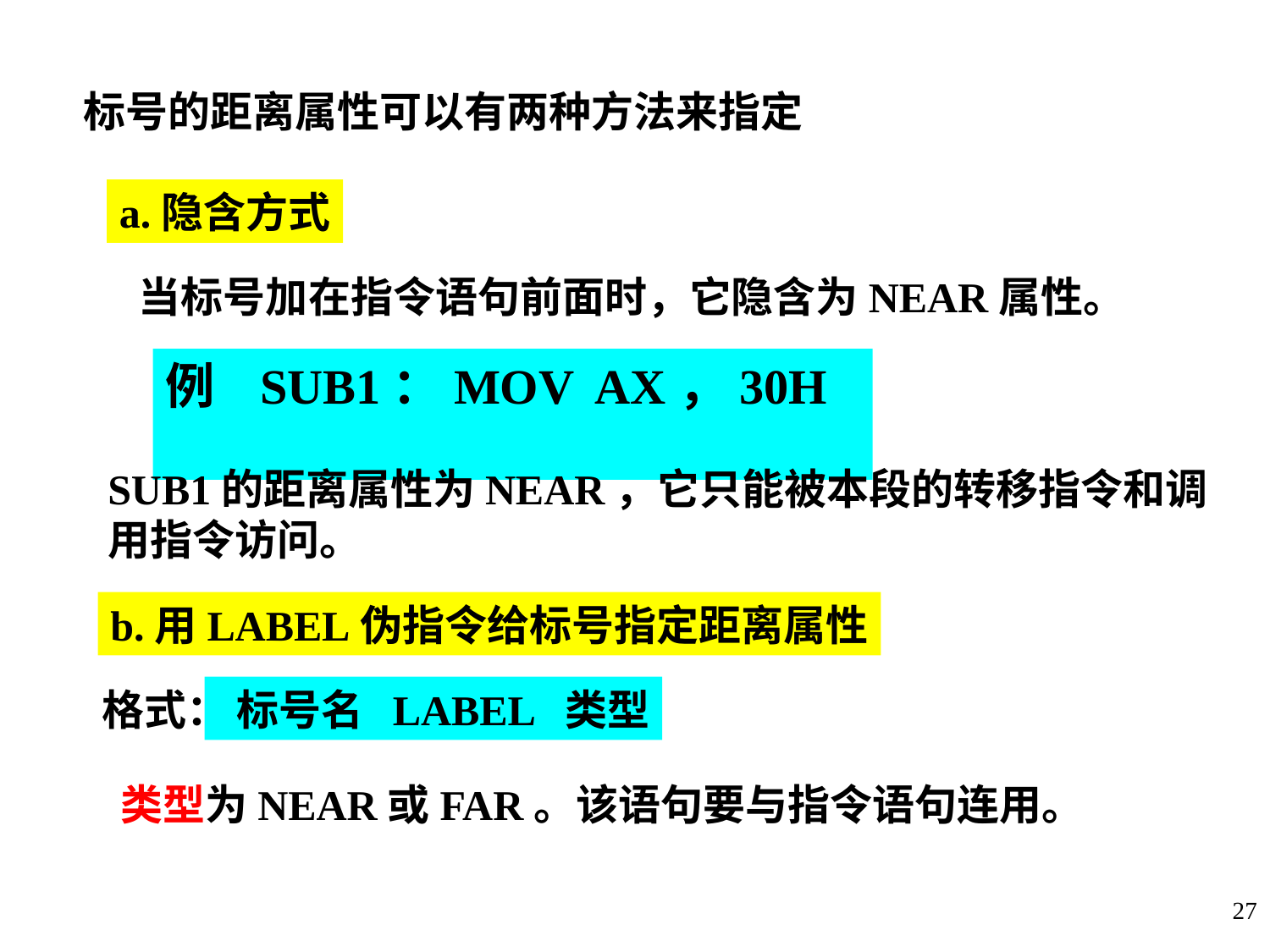

标号的距离属性可以有两种方法来指定
a.隐含方式
  当标号加在指令语句前面时，它隐含为NEAR属性。
例   SUB1：MOV  AX，30H
SUB1的距离属性为NEAR，它只能被本段的转移指令和调用指令访问。
b.用LABEL伪指令给标号指定距离属性
格式：
 标号名  LABEL  类型
类型为NEAR或FAR。该语句要与指令语句连用。
27